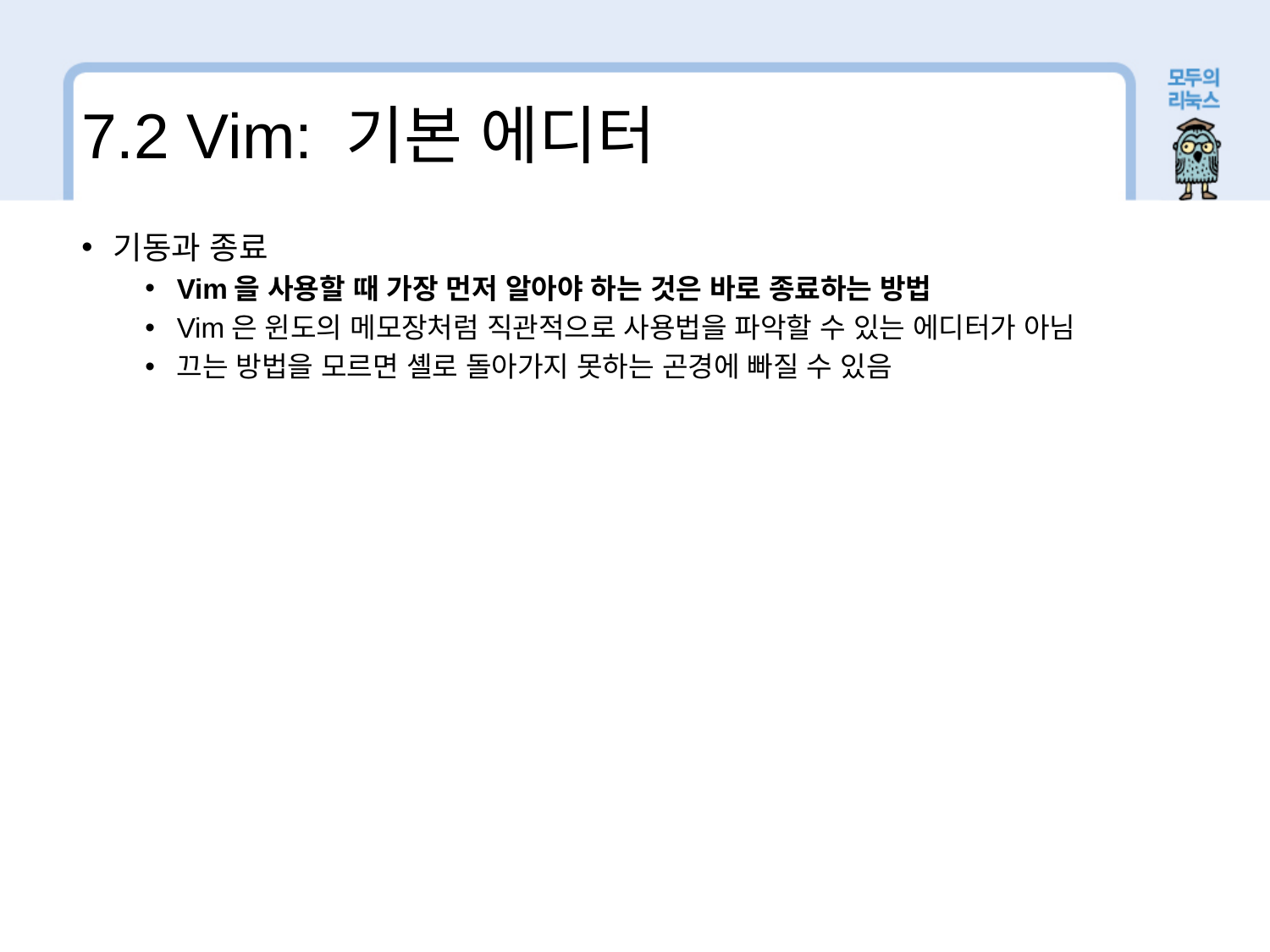

7.2 Vim: 기본 에디터
기동과 종료
Vim을 사용할 때 가장 먼저 알아야 하는 것은 바로 종료하는 방법
Vim은 윈도의 메모장처럼 직관적으로 사용법을 파악할 수 있는 에디터가 아님
끄는 방법을 모르면 셸로 돌아가지 못하는 곤경에 빠질 수 있음